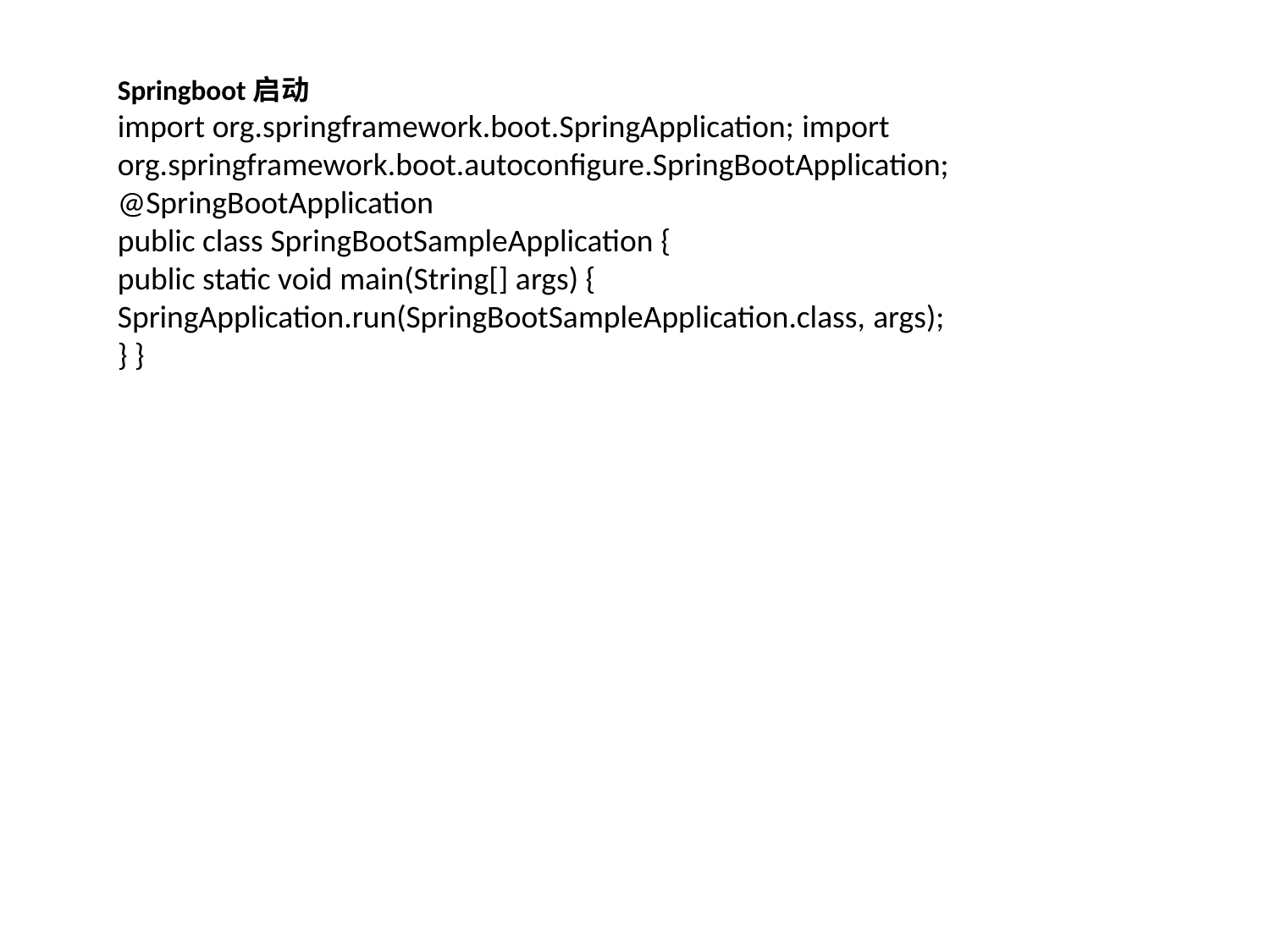

Springboot启动
import org.springframework.boot.SpringApplication; import org.springframework.boot.autoconfigure.SpringBootApplication;
@SpringBootApplication
public class SpringBootSampleApplication {
public static void main(String[] args) {
SpringApplication.run(SpringBootSampleApplication.class, args);
} }